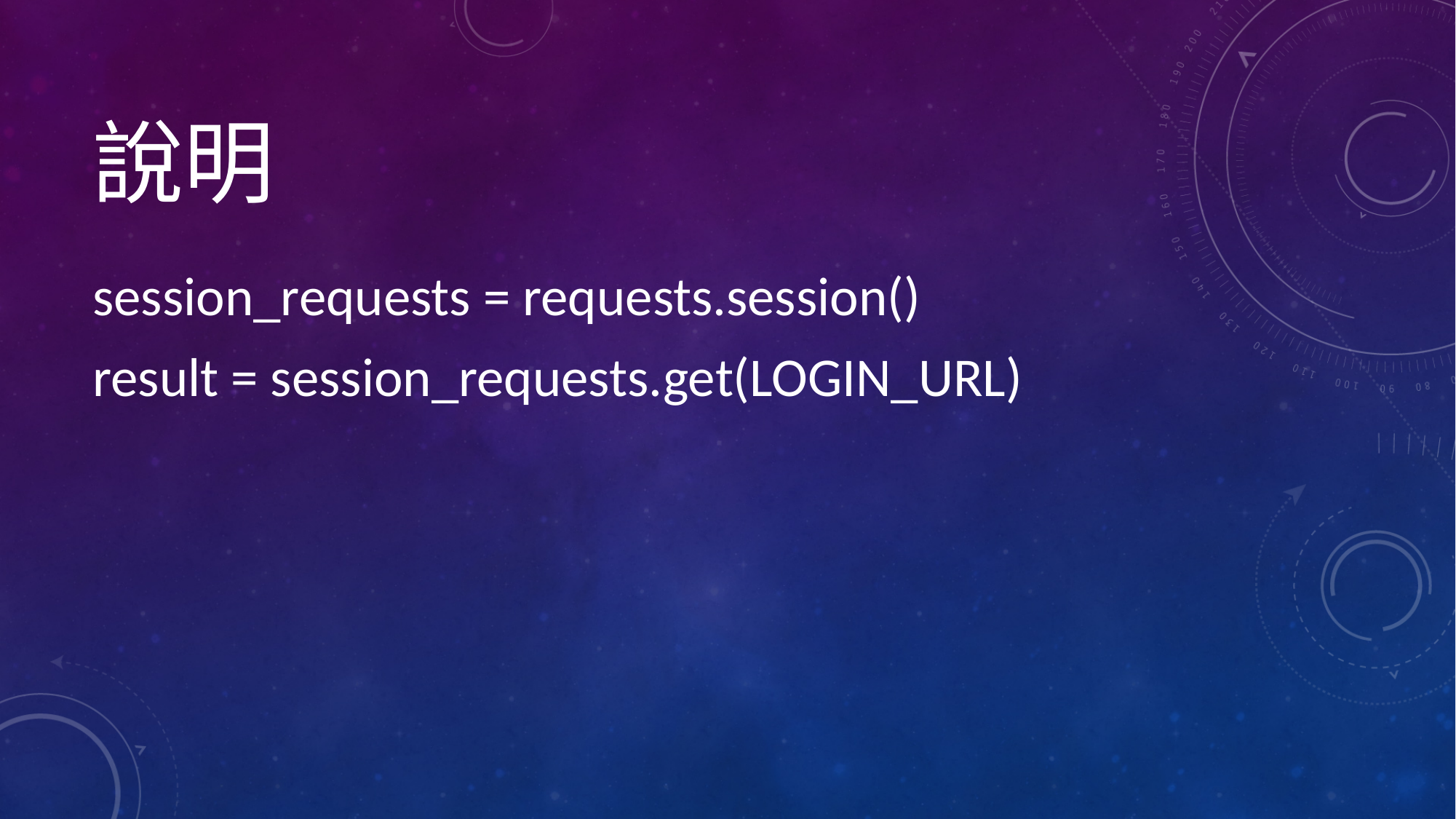

# 說明
session_requests = requests.session()
result = session_requests.get(LOGIN_URL)